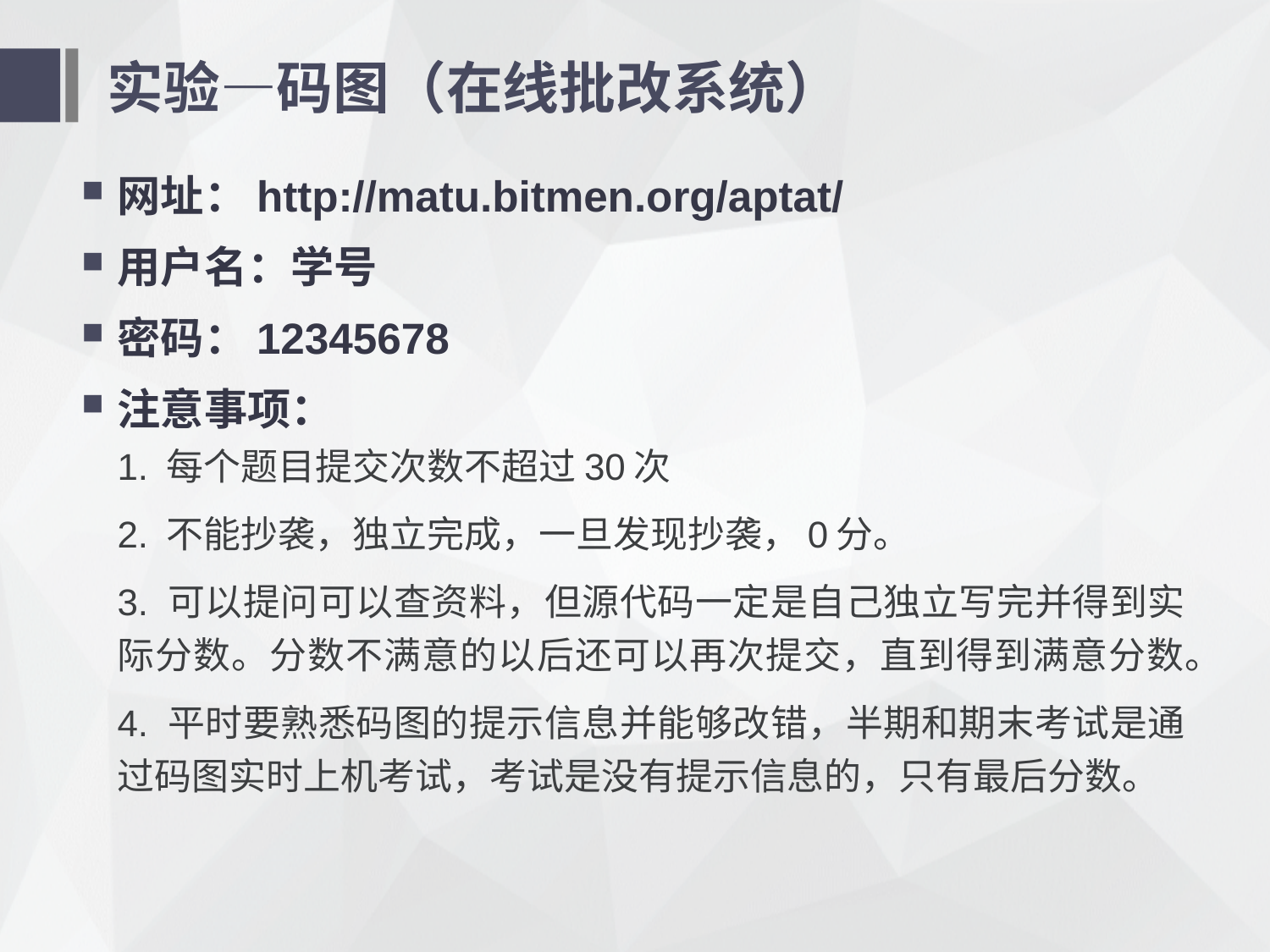

# 实验—码图（在线批改系统）
网址：http://matu.bitmen.org/aptat/
用户名：学号
密码：12345678
注意事项：
1. 每个题目提交次数不超过30次
2. 不能抄袭，独立完成，一旦发现抄袭，0分。
3. 可以提问可以查资料，但源代码一定是自己独立写完并得到实际分数。分数不满意的以后还可以再次提交，直到得到满意分数。
4. 平时要熟悉码图的提示信息并能够改错，半期和期末考试是通过码图实时上机考试，考试是没有提示信息的，只有最后分数。